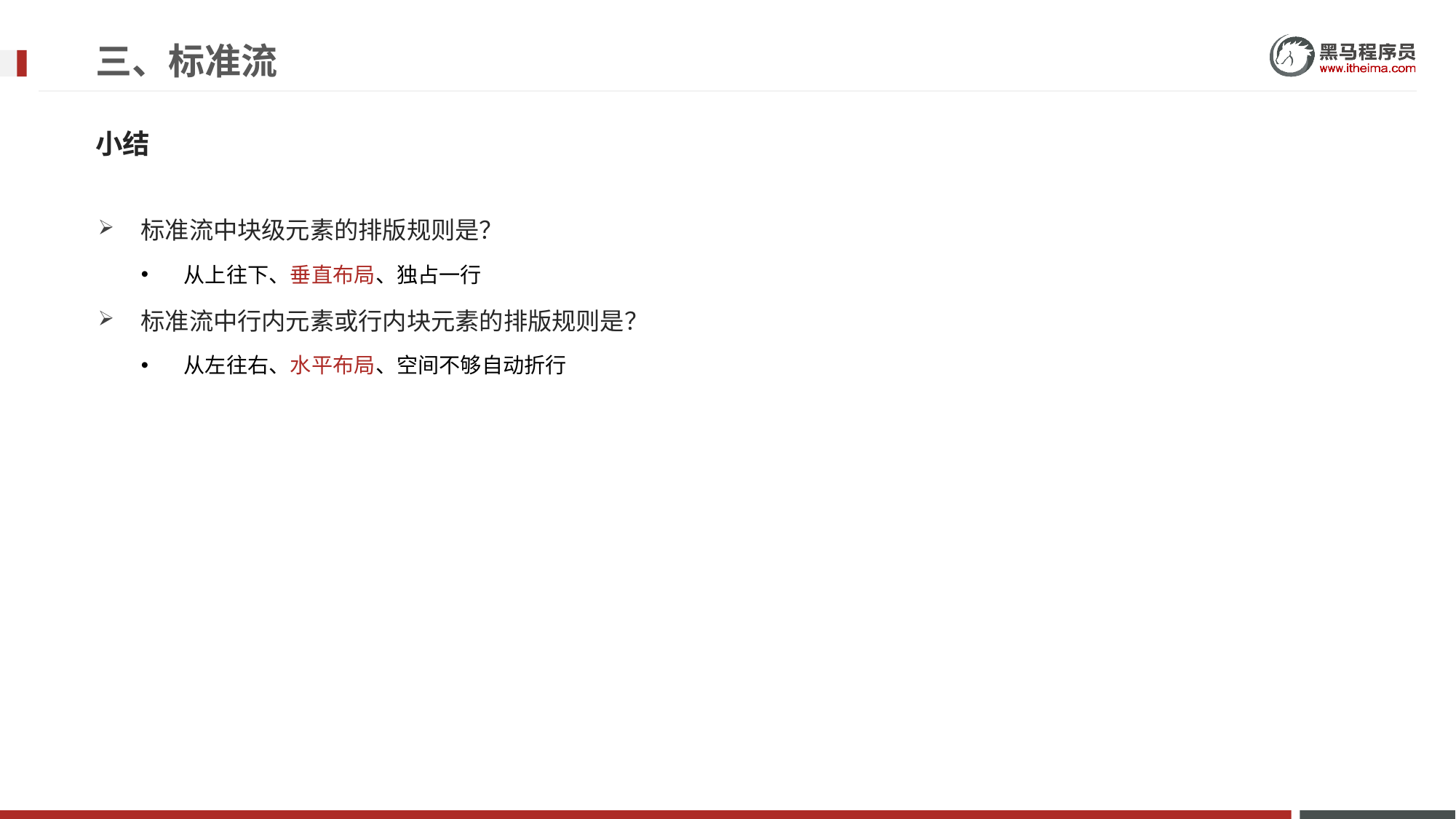

# 三、标准流
小结
标准流中块级元素的排版规则是？
从上往下、垂直布局、独占一行
标准流中行内元素或行内块元素的排版规则是？
从左往右、水平布局、空间不够自动折行